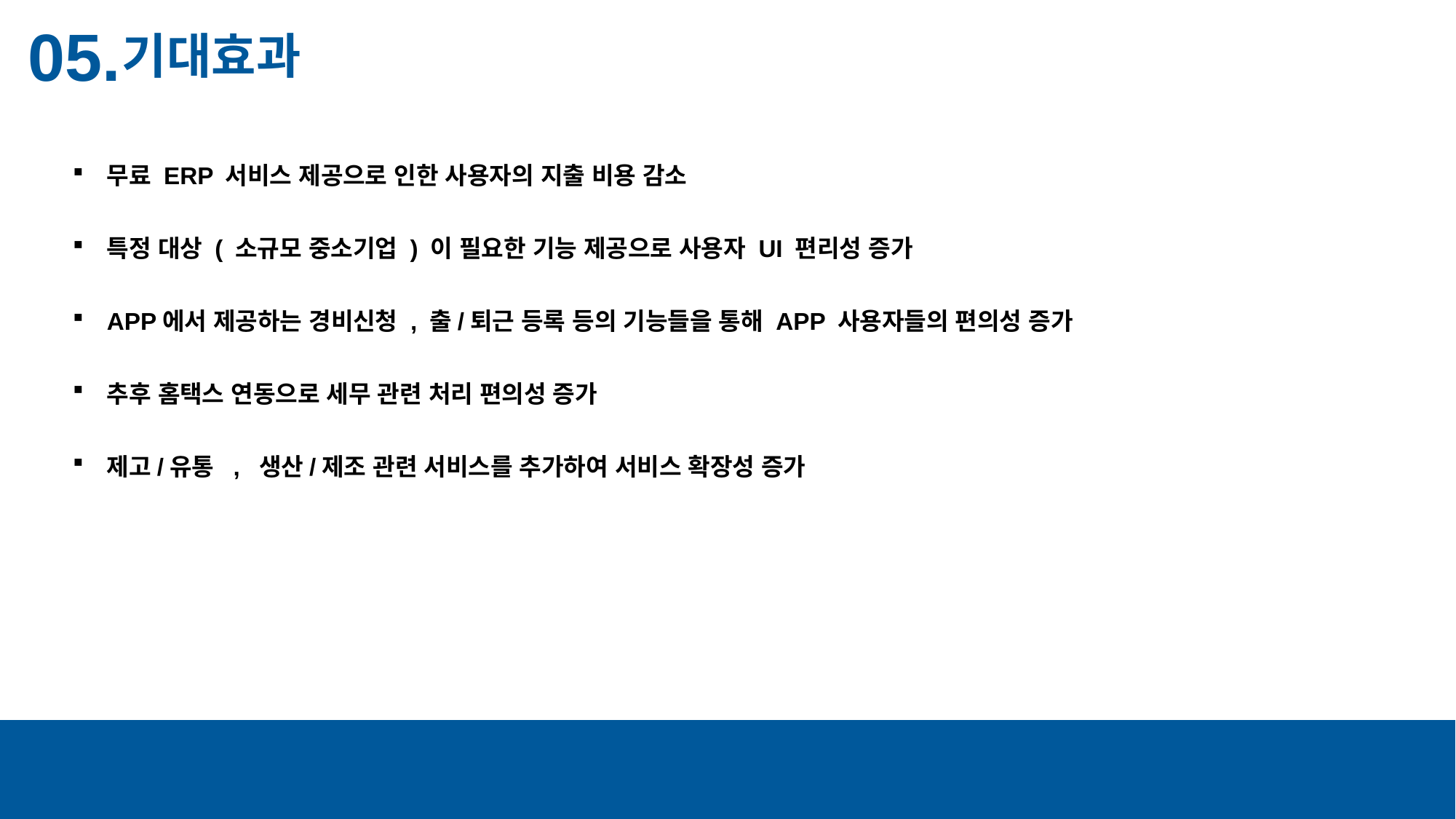

05.
기대효과
무료 ERP 서비스 제공으로 인한 사용자의 지출 비용 감소
특정 대상 ( 소규모 중소기업 ) 이 필요한 기능 제공으로 사용자 UI 편리성 증가
APP에서 제공하는 경비신청 , 출/퇴근 등록 등의 기능들을 통해 APP 사용자들의 편의성 증가
추후 홈택스 연동으로 세무 관련 처리 편의성 증가
제고/유통  ,  생산/제조 관련 서비스를 추가하여 서비스 확장성 증가